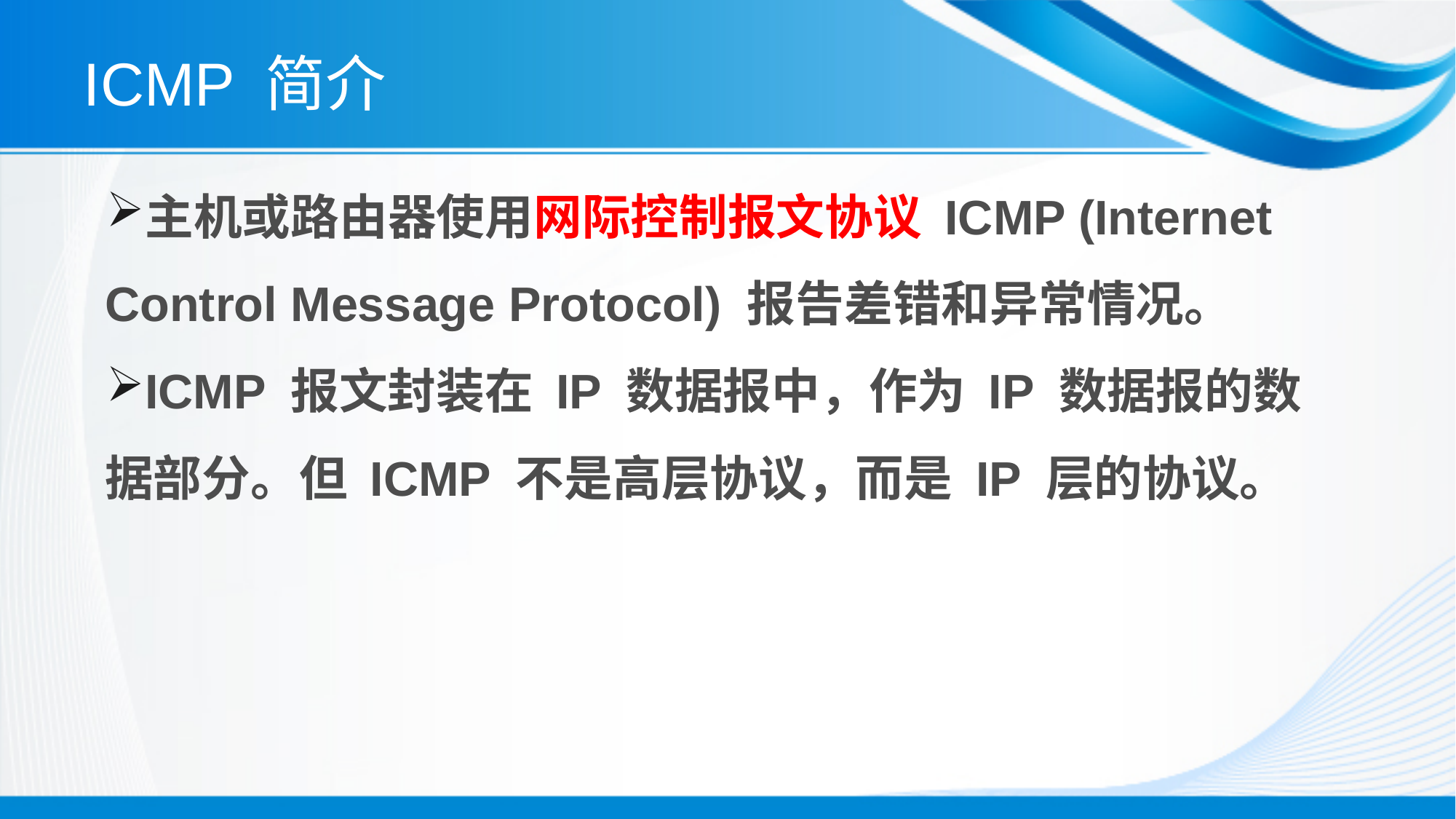

# ICMP 简介
主机或路由器使用网际控制报文协议 ICMP (Internet Control Message Protocol) 报告差错和异常情况。
ICMP 报文封装在 IP 数据报中，作为 IP 数据报的数据部分。但 ICMP 不是高层协议，而是 IP 层的协议。